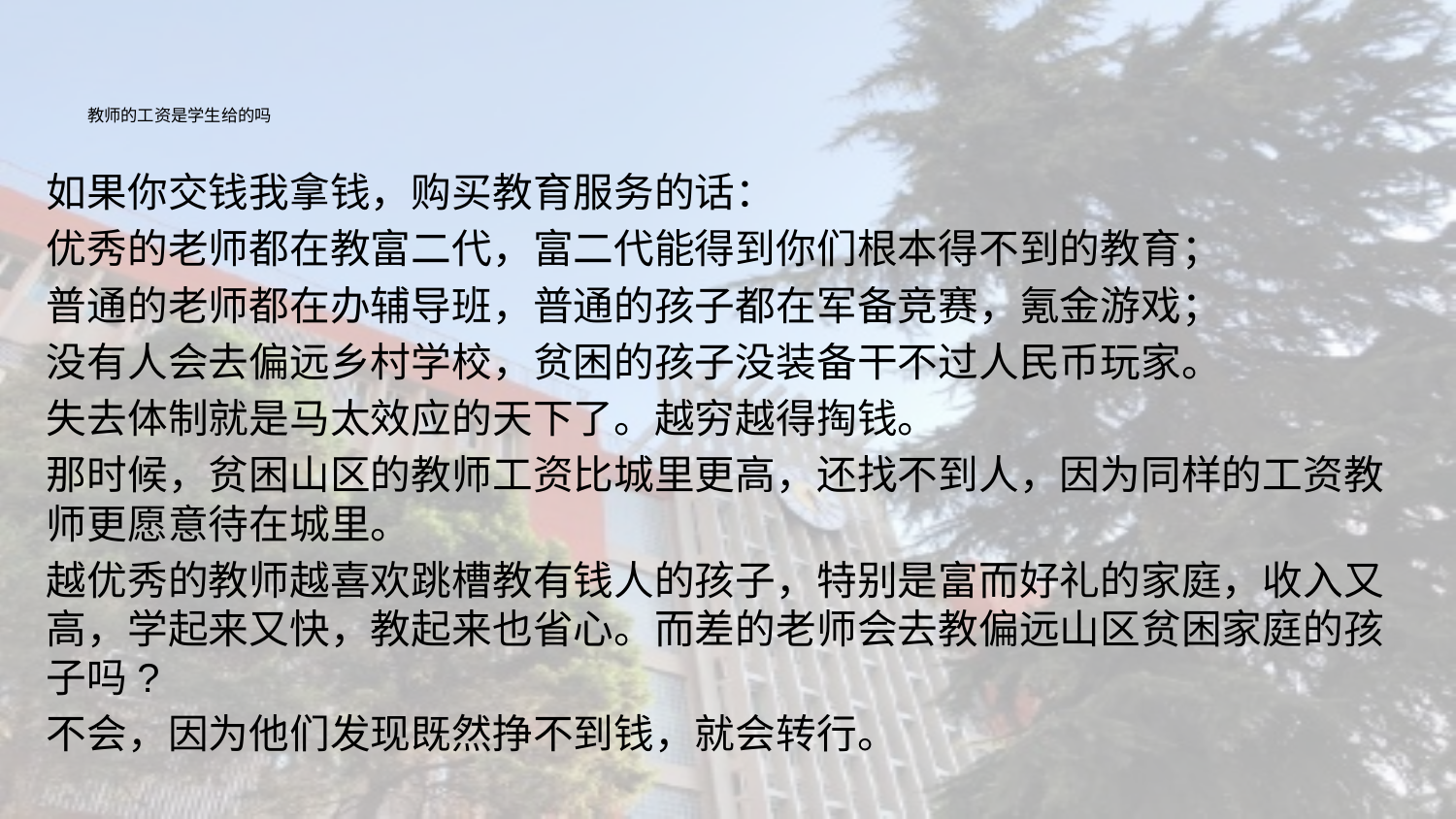

# 教师的工资是学生给的吗
	如果你交钱我拿钱，购买教育服务的话：
	优秀的老师都在教富二代，富二代能得到你们根本得不到的教育；
	普通的老师都在办辅导班，普通的孩子都在军备竞赛，氪金游戏；
	没有人会去偏远乡村学校，贫困的孩子没装备干不过人民币玩家。
	失去体制就是马太效应的天下了。越穷越得掏钱。
	那时候，贫困山区的教师工资比城里更高，还找不到人，因为同样的工资教师更愿意待在城里。
	越优秀的教师越喜欢跳槽教有钱人的孩子，特别是富而好礼的家庭，收入又高，学起来又快，教起来也省心。而差的老师会去教偏远山区贫困家庭的孩子吗?
	不会，因为他们发现既然挣不到钱，就会转行。